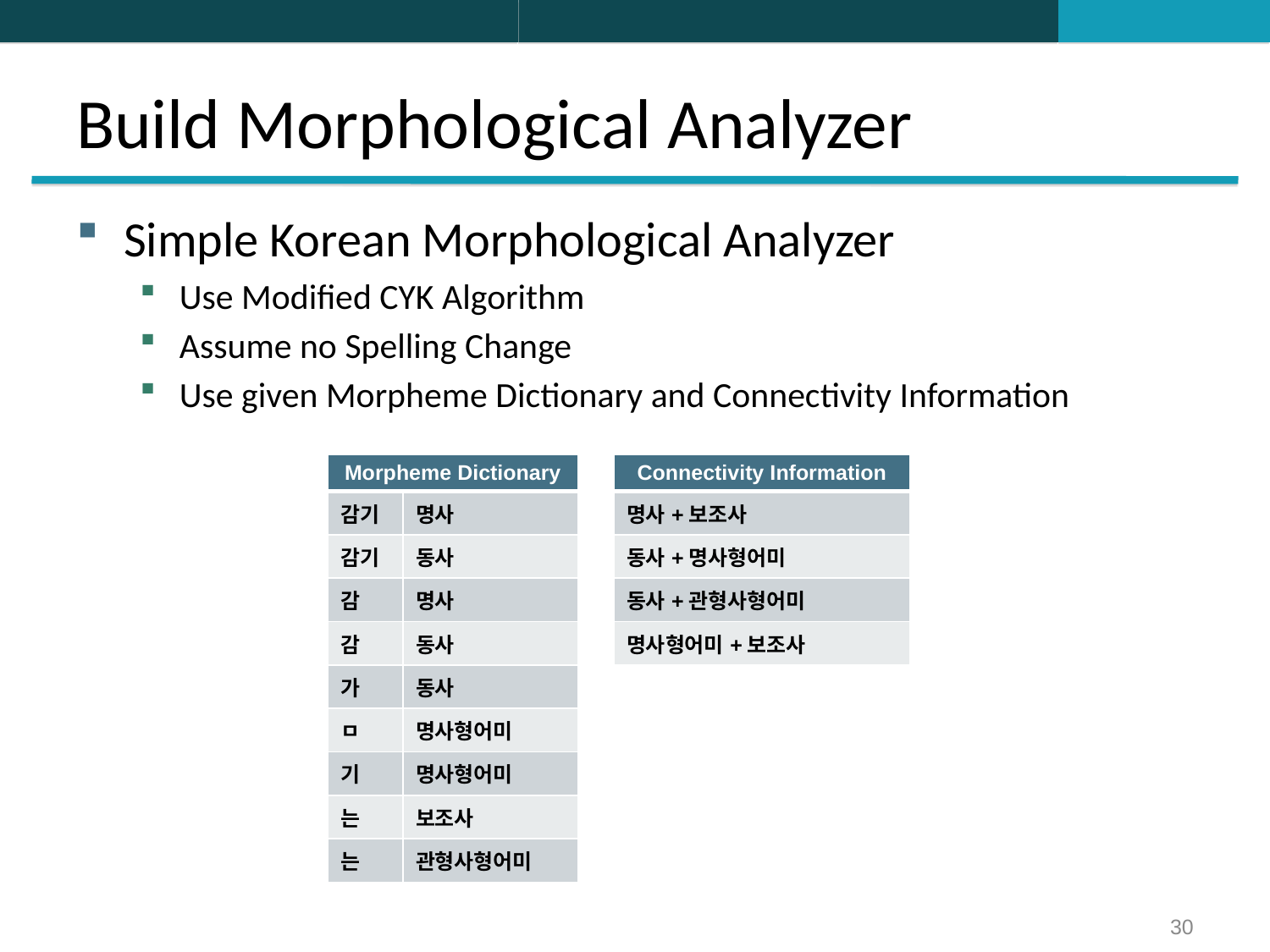

# Build Morphological Analyzer
Simple Korean Morphological Analyzer
Use Modified CYK Algorithm
Assume no Spelling Change
Use given Morpheme Dictionary and Connectivity Information
| Morpheme Dictionary |  |
| --- | --- |
| 감기 | 명사 |
| 감기 | 동사 |
| 감 | 명사 |
| 감 | 동사 |
| 가 | 동사 |
| ㅁ | 명사형어미 |
| 기 | 명사형어미 |
| 는 | 보조사 |
| 는 | 관형사형어미 |
| Connectivity Information |
| --- |
| 명사+보조사 |
| 동사+명사형어미 |
| 동사+관형사형어미 |
| 명사형어미+보조사 |
30